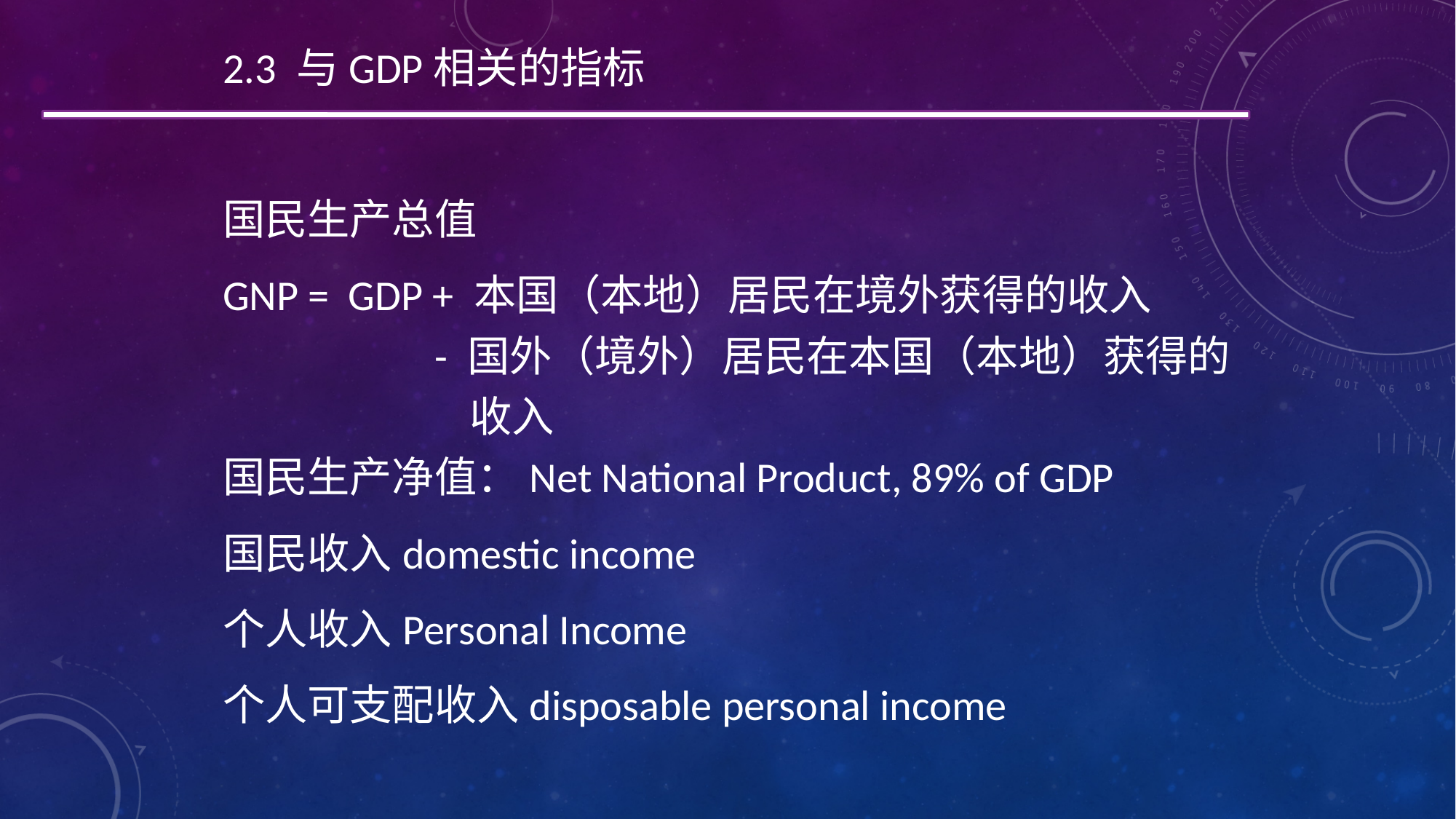

2.3 与GDP相关的指标

国民生产总值
GNP =  GDP + 本国（本地）居民在境外获得的收入
                      - 国外（境外）居民在本国（本地）获得的
                         收入
国民生产净值：Net National Product, 89% of GDP
国民收入domestic income
个人收入Personal Income
个人可支配收入disposable personal income